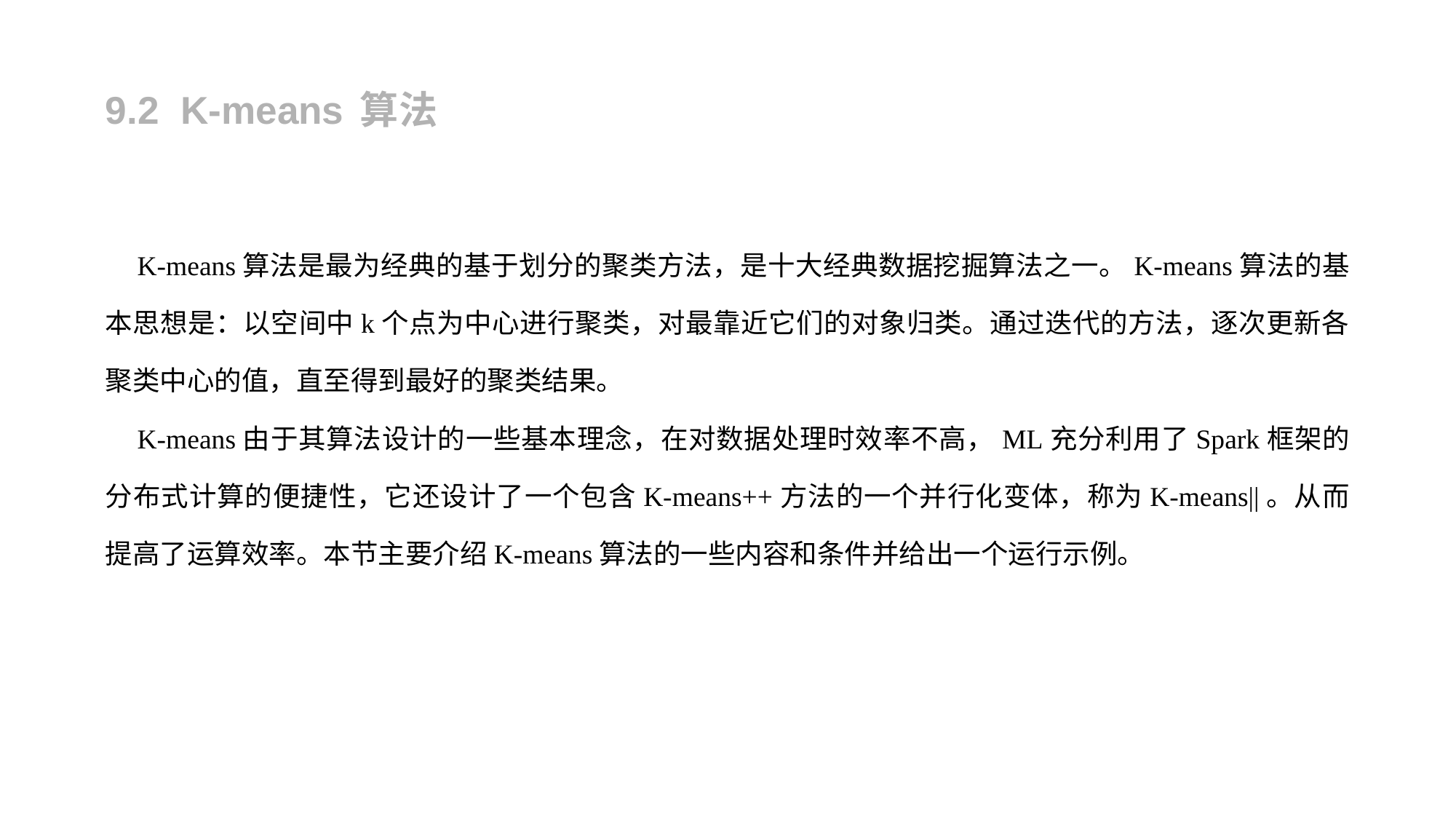

# 9.2  K-means算法
K-means算法是最为经典的基于划分的聚类方法，是十大经典数据挖掘算法之一。K-means算法的基本思想是：以空间中k个点为中心进行聚类，对最靠近它们的对象归类。通过迭代的方法，逐次更新各聚类中心的值，直至得到最好的聚类结果。
K-means由于其算法设计的一些基本理念，在对数据处理时效率不高，ML充分利用了Spark框架的分布式计算的便捷性，它还设计了一个包含K-means++方法的一个并行化变体，称为K-means||。从而提高了运算效率。本节主要介绍K-means算法的一些内容和条件并给出一个运行示例。